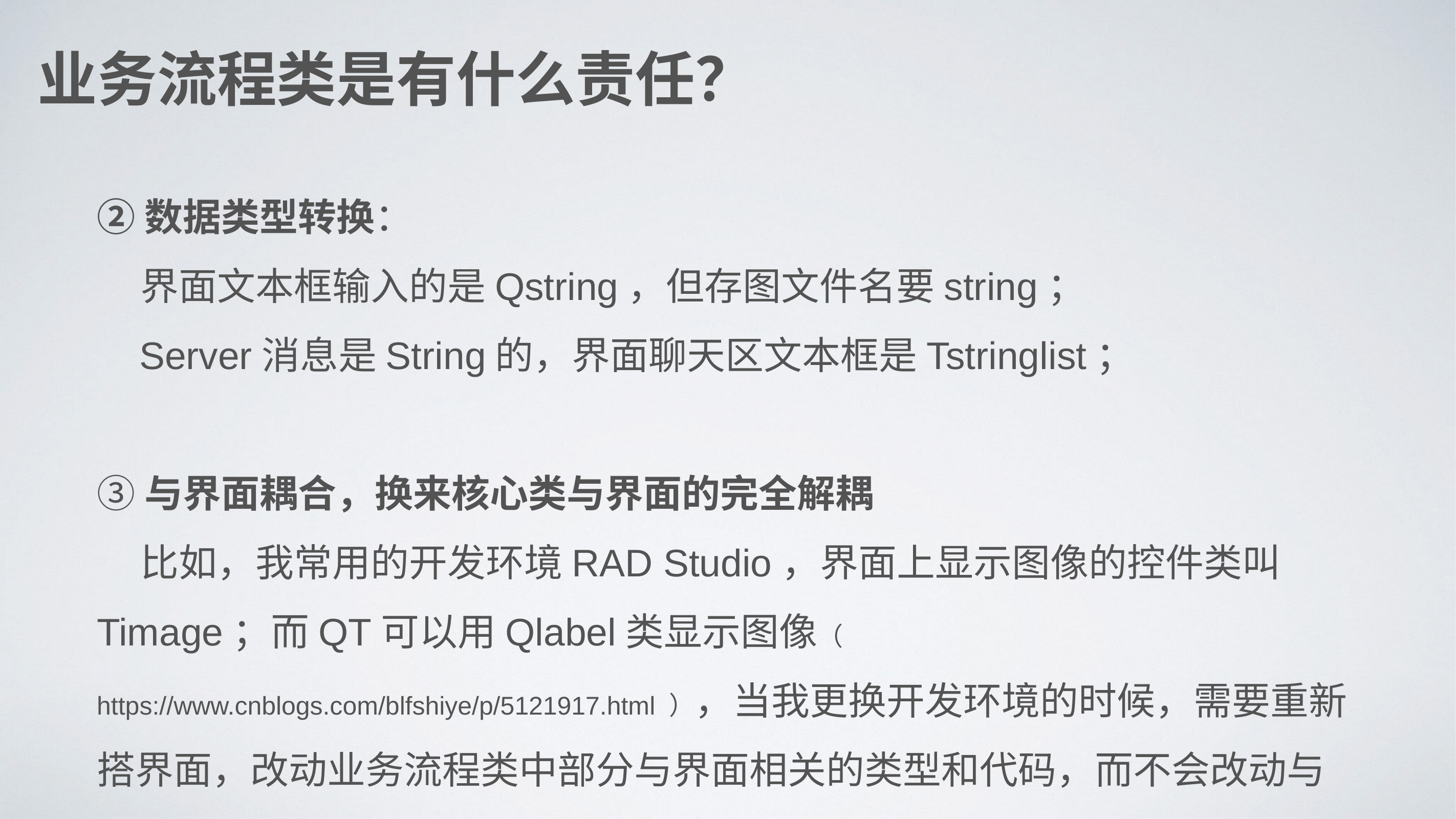

业务流程类是有什么责任？
②数据类型转换：
    界面文本框输入的是Qstring，但存图文件名要string；
    Server消息是String的，界面聊天区文本框是Tstringlist；

③与界面耦合，换来核心类与界面的完全解耦
    比如，我常用的开发环境RAD Studio，界面上显示图像的控件类叫Timage；而QT可以用Qlabel类显示图像（ https://www.cnblogs.com/blfshiye/p/5121917.html ），当我更换开发环境的时候，需要重新搭界面，改动业务流程类中部分与界面相关的类型和代码，而不会改动与界面无关的任何类的任何代码。